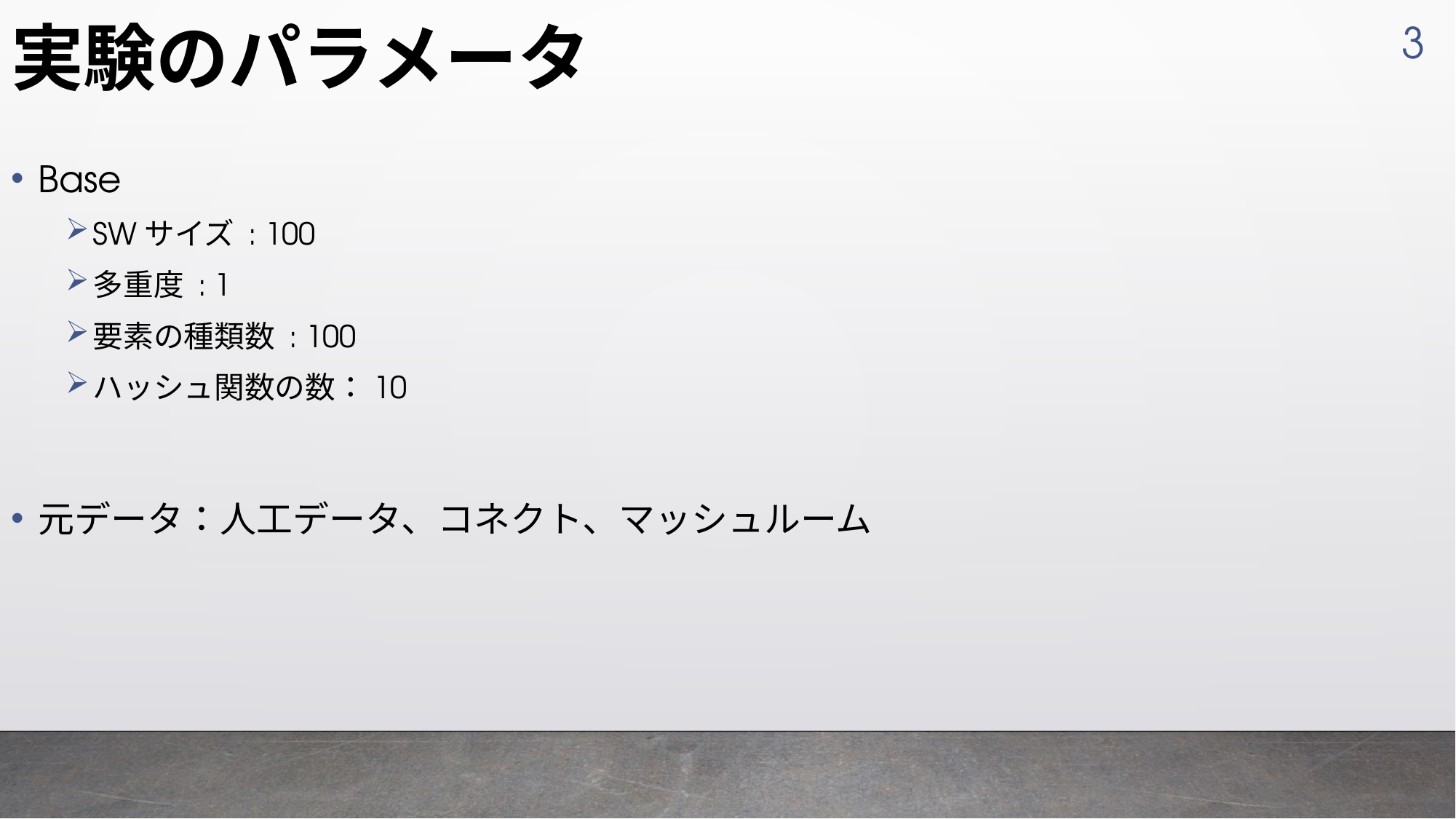

3
# 実験のパラメータ
Base
SWサイズ : 100
多重度 : 1
要素の種類数 : 100
ハッシュ関数の数：10

元データ：人工データ、コネクト、マッシュルーム